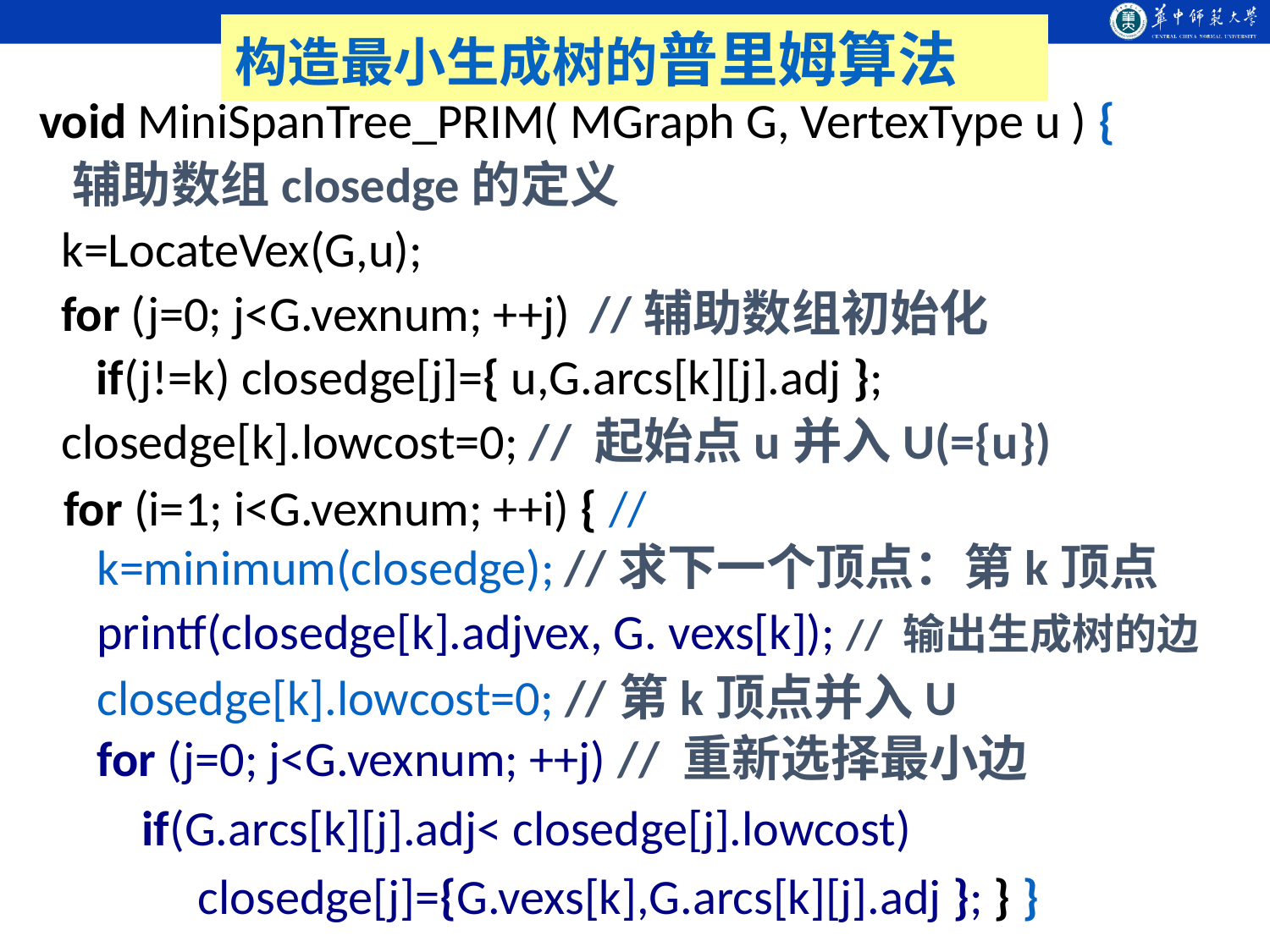

构造最小生成树的普里姆算法
void MiniSpanTree_PRIM( MGraph G, VertexType u ) {
  辅助数组closedge的定义
  k=LocateVex(G,u);
  for (j=0; j<G.vexnum; ++j)  //辅助数组初始化
      if(j!=k) closedge[j]={ u,G.arcs[k][j].adj };
  closedge[k].lowcost=0; // 起始点u并入U(={u})
for (i=1; i<G.vexnum; ++i) { //
k=minimum(closedge); //求下一个顶点：第k顶点printf(closedge[k].adjvex, G. vexs[k]); // 输出生成树的边closedge[k].lowcost=0; //第k顶点并入U
for (j=0; j<G.vexnum; ++j) // 重新选择最小边
    if(G.arcs[k][j].adj< closedge[j].lowcost)
         closedge[j]={G.vexs[k],G.arcs[k][j].adj }; } }